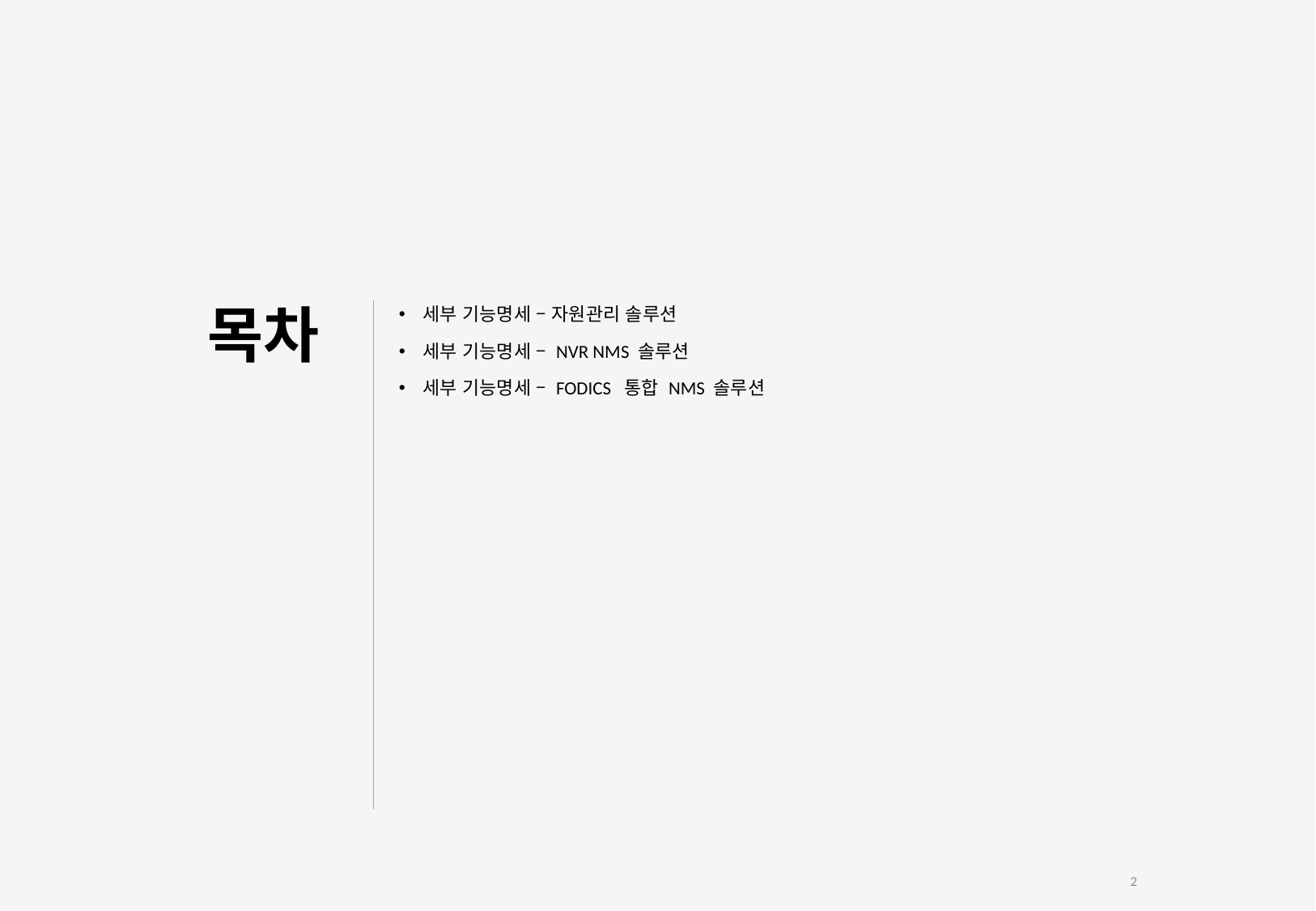

# 목차
세부 기능명세 – 자원관리 솔루션
세부 기능명세 – NVR NMS 솔루션
세부 기능명세 – FODICS  통합 NMS 솔루션

2